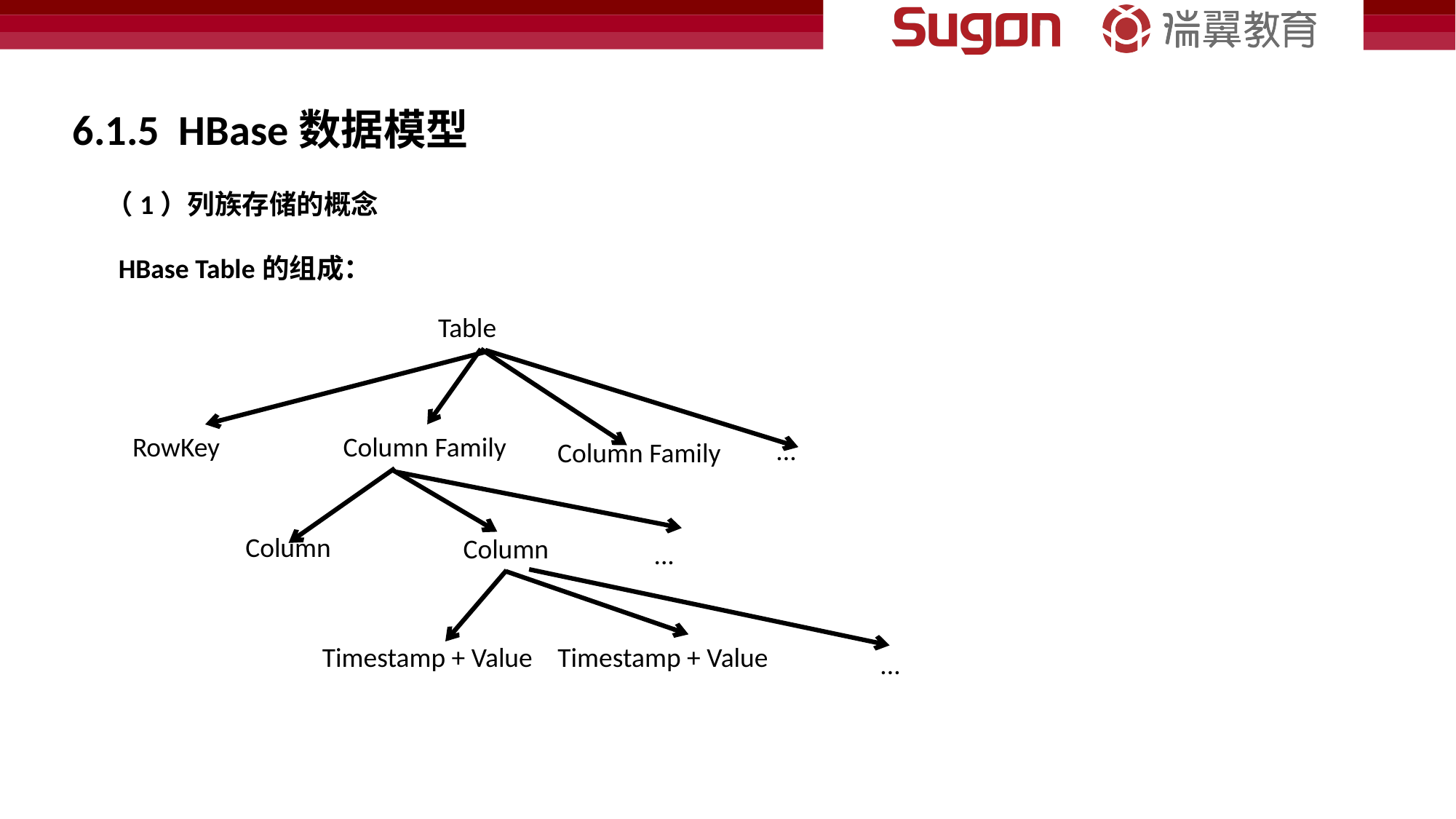

6.1.5  HBase数据模型
（1）列族存储的概念
HBase Table的组成：
Table
RowKey
    Column Family
...
Column Family
Column
Column
...
Timestamp + Value
Timestamp + Value
...